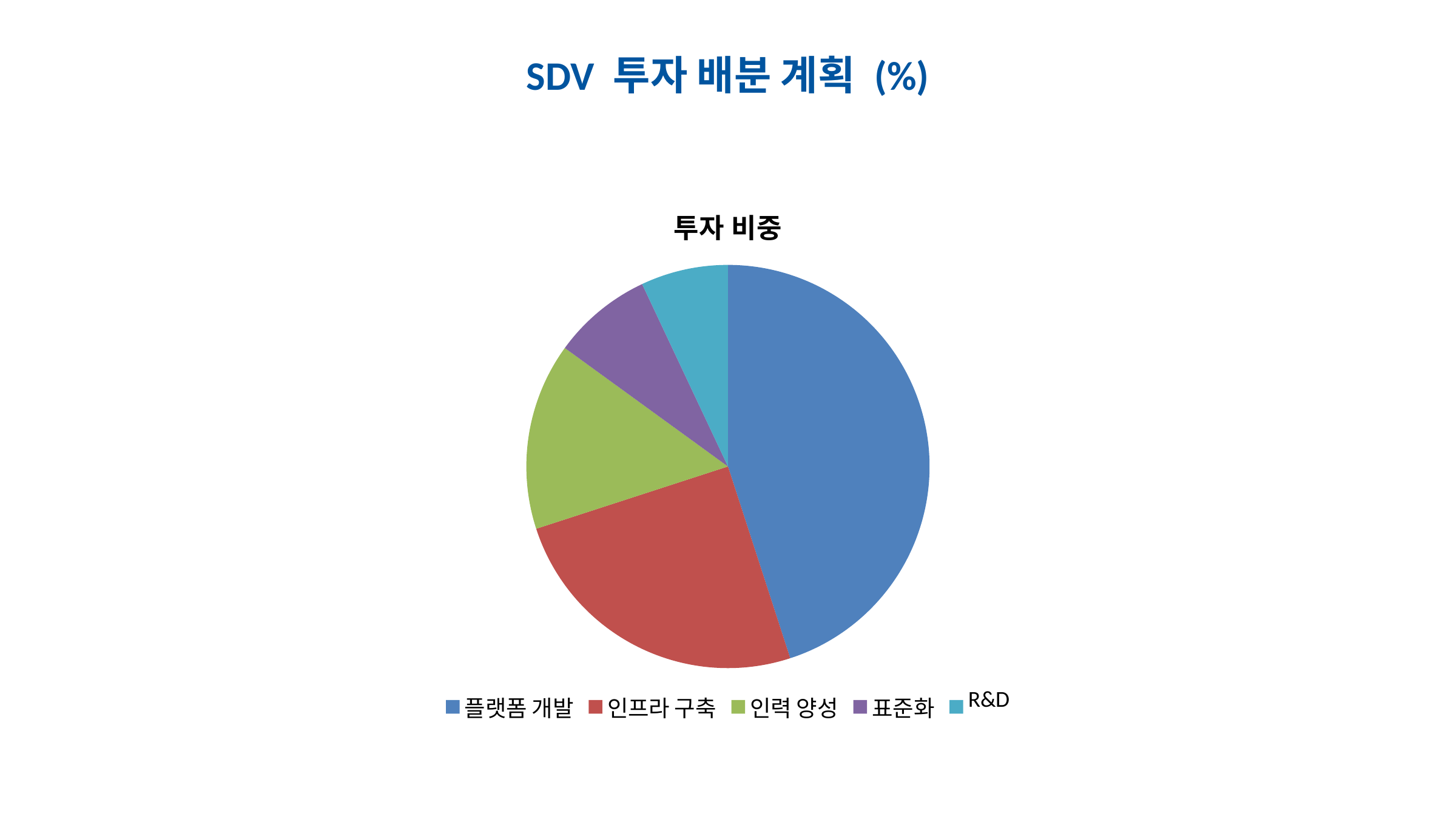

#
SDV 투자 배분 계획 (%)

### Chart

| Category | 투자 비중 |
|---|---|
| 플랫폼 개발 | 45.0 |
| 인프라 구축 | 25.0 |
| 인력 양성 | 15.0 |
| 표준화 | 8.0 |
| R&D | 7.0 |